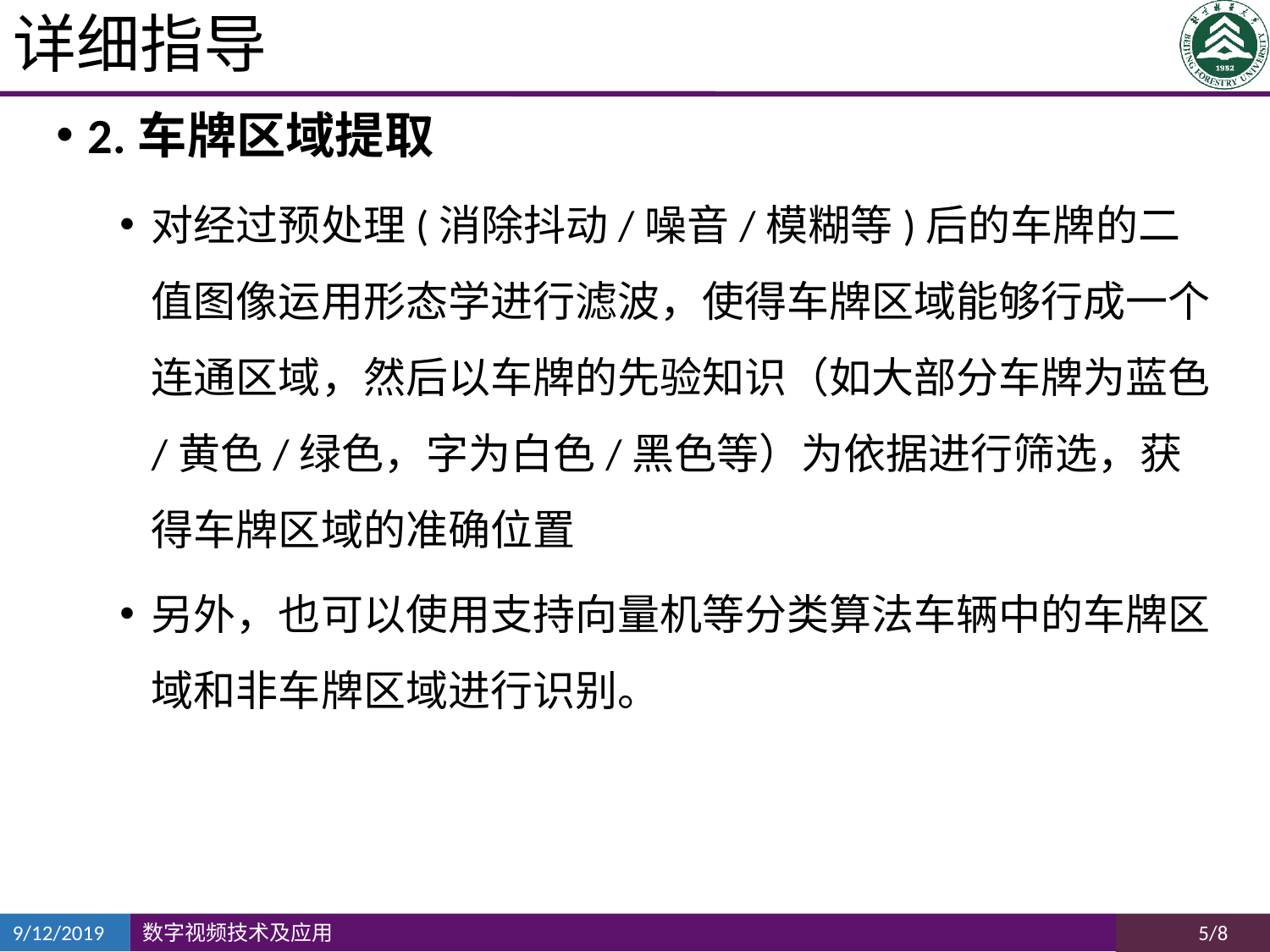

#
详细指导
2.车牌区域提取
对经过预处理(消除抖动/噪音/模糊等)后的车牌的二值图像运用形态学进行滤波，使得车牌区域能够行成一个连通区域，然后以车牌的先验知识（如大部分车牌为蓝色/黄色/绿色，字为白色/黑色等）为依据进行筛选，获得车牌区域的准确位置
另外，也可以使用支持向量机等分类算法车辆中的车牌区域和非车牌区域进行识别。